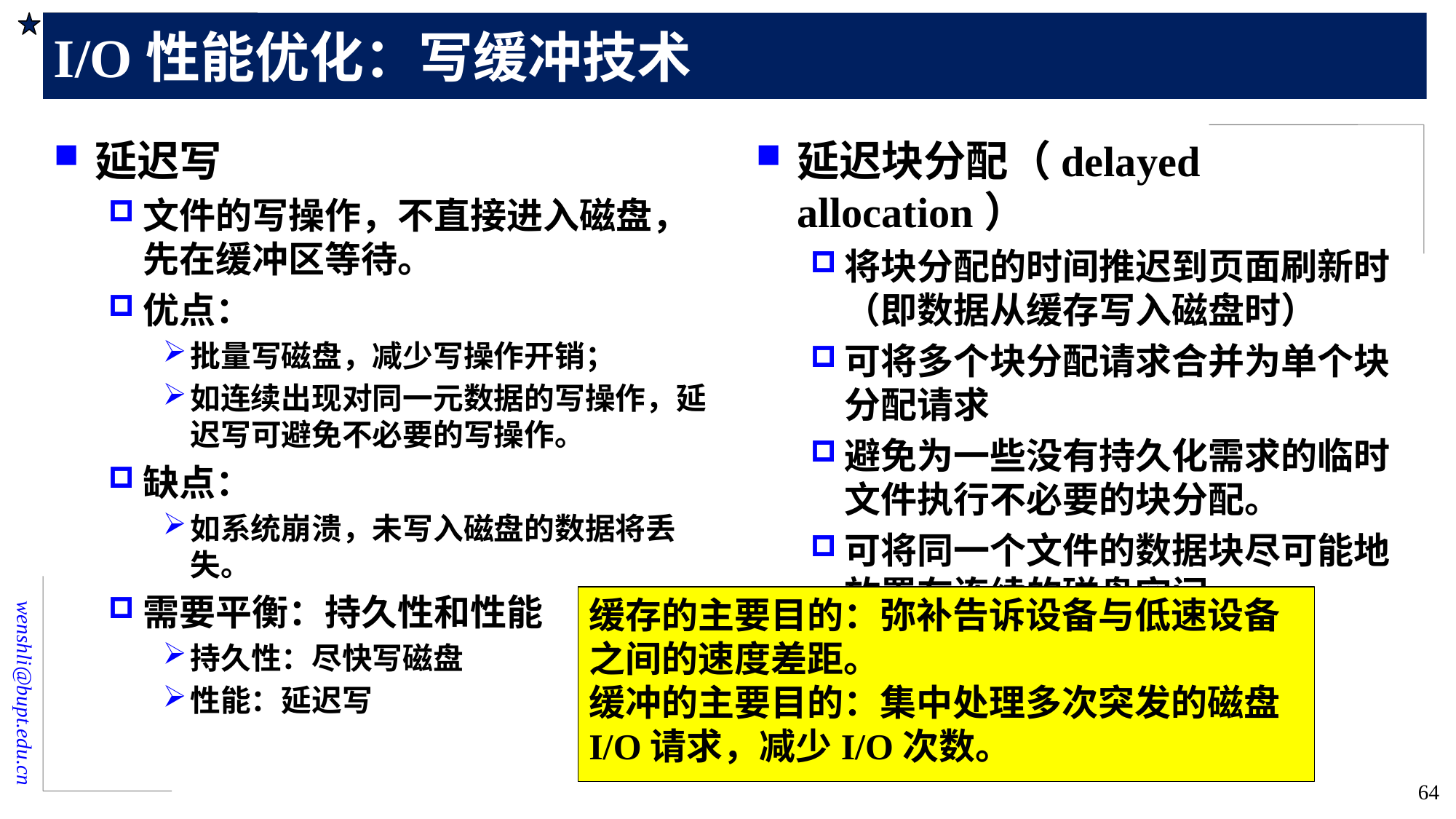

# I/O性能优化：写缓冲技术
延迟写
文件的写操作，不直接进入磁盘，先在缓冲区等待。
优点：
批量写磁盘，减少写操作开销；
如连续出现对同一元数据的写操作，延迟写可避免不必要的写操作。
缺点：
如系统崩溃，未写入磁盘的数据将丢失。
需要平衡：持久性和性能
持久性：尽快写磁盘
性能：延迟写
延迟块分配（delayed allocation）
将块分配的时间推迟到页面刷新时（即数据从缓存写入磁盘时）
可将多个块分配请求合并为单个块分配请求
避免为一些没有持久化需求的临时文件执行不必要的块分配。
可将同一个文件的数据块尽可能地放置在连续的磁盘空间。
缓存的主要目的：弥补告诉设备与低速设备之间的速度差距。
缓冲的主要目的：集中处理多次突发的磁盘I/O请求，减少I/O次数。
64